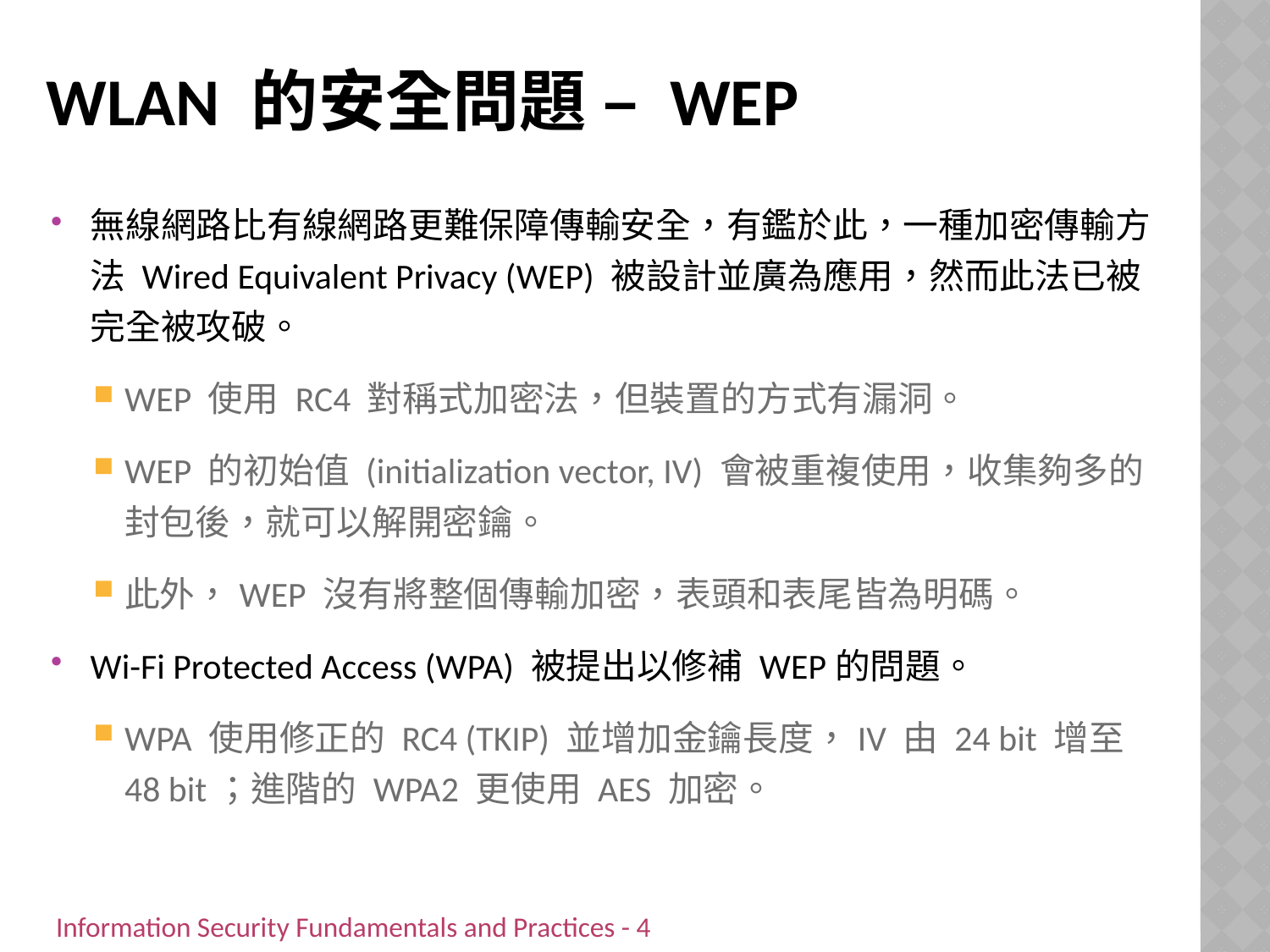

# WLAN 的安全問題 – WEP
無線網路比有線網路更難保障傳輸安全，有鑑於此，一種加密傳輸方法 Wired Equivalent Privacy (WEP) 被設計並廣為應用，然而此法已被完全被攻破。
WEP 使用 RC4 對稱式加密法，但裝置的方式有漏洞。
WEP 的初始值 (initialization vector, IV) 會被重複使用，收集夠多的封包後，就可以解開密鑰。
此外，WEP 沒有將整個傳輸加密，表頭和表尾皆為明碼。
Wi-Fi Protected Access (WPA) 被提出以修補 WEP的問題。
WPA 使用修正的 RC4 (TKIP) 並增加金鑰長度，IV 由 24 bit 增至 48 bit；進階的 WPA2 更使用 AES 加密。